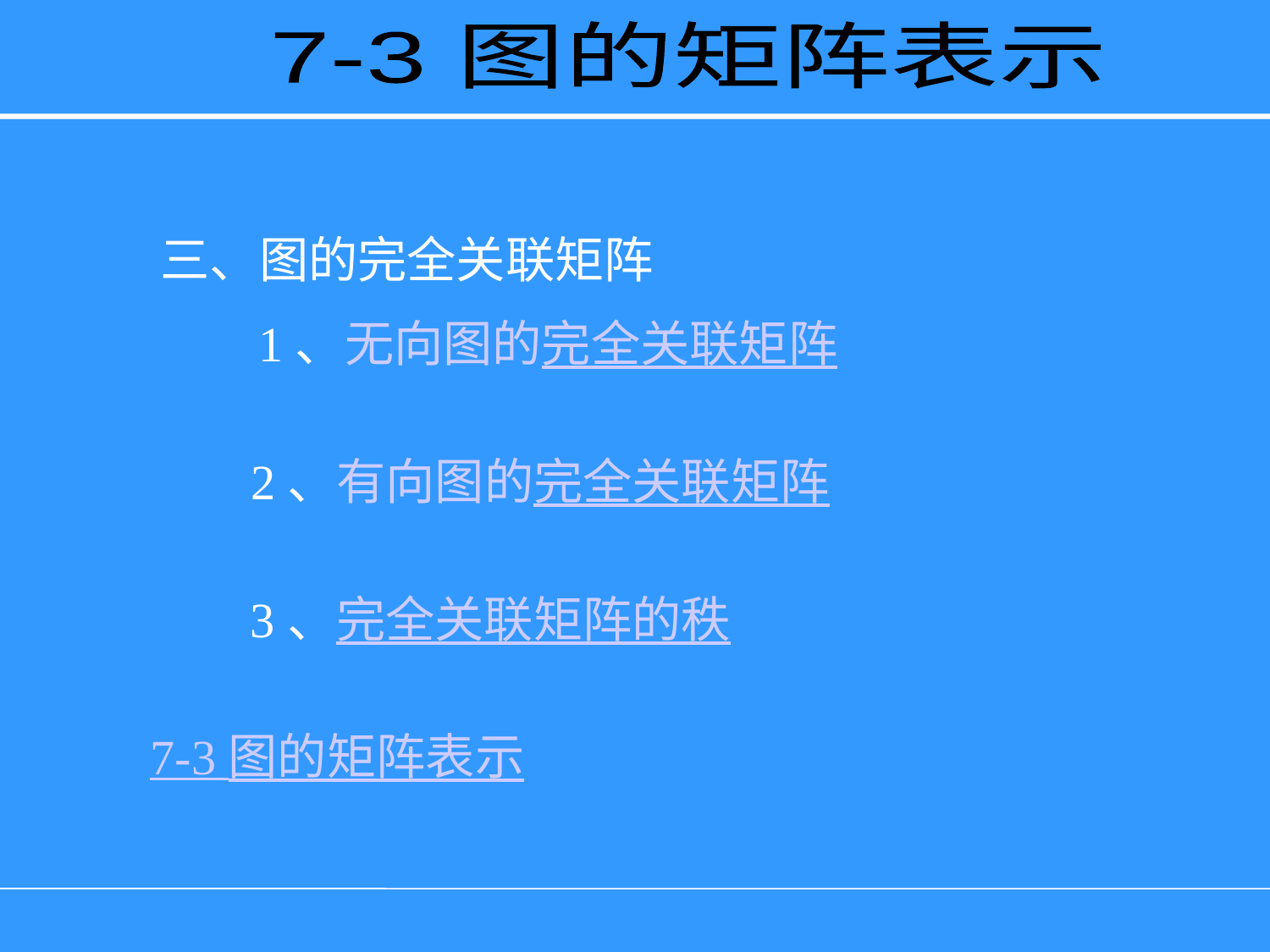

7-3 图的矩阵表示

三、图的完全关联矩阵
        1、无向图的完全关联矩阵

2、有向图的完全关联矩阵
3、完全关联矩阵的秩
7-3 图的矩阵表示